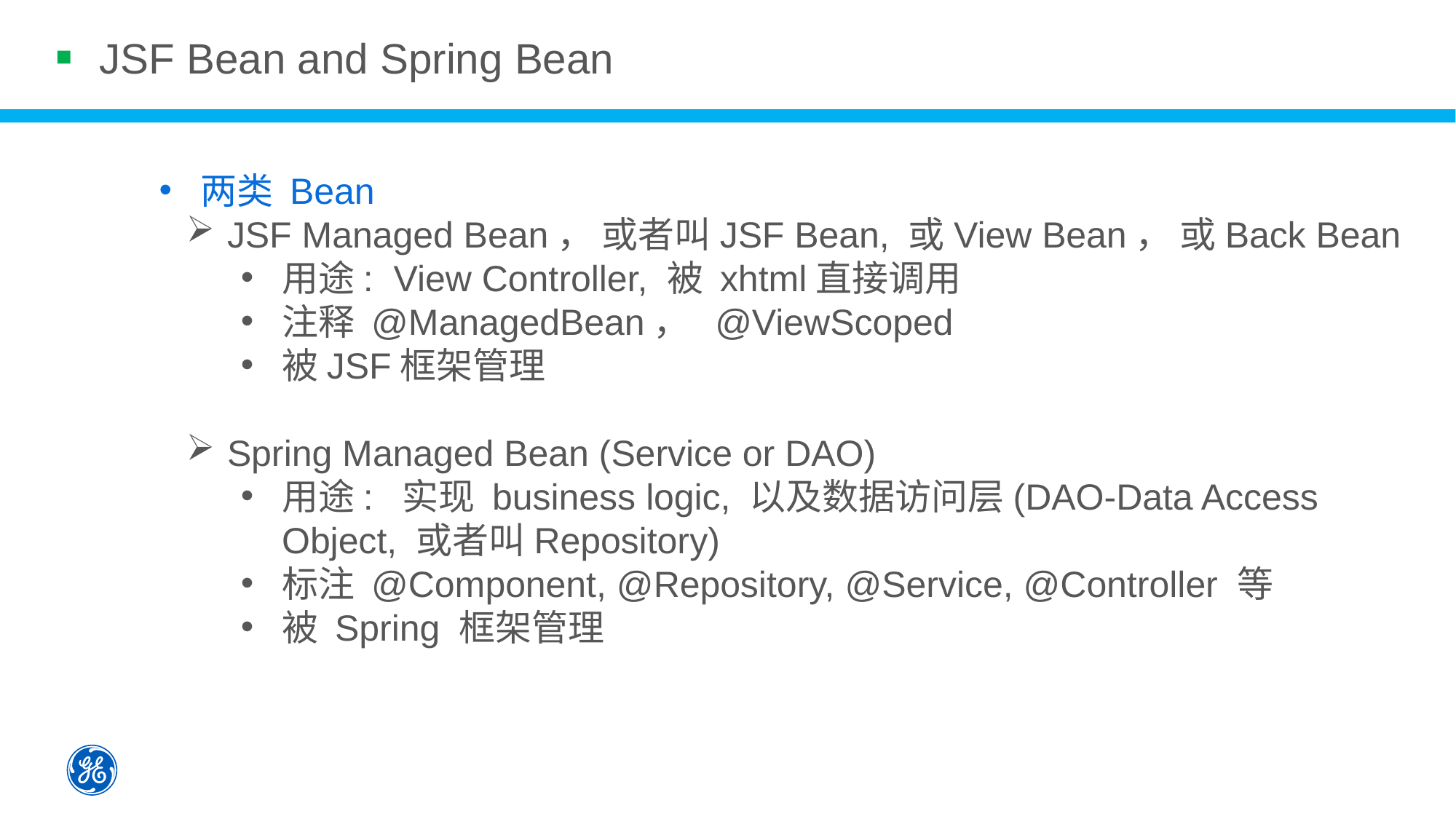

JSF Bean and Spring Bean

两类 Bean
JSF Managed Bean， 或者叫JSF Bean, 或View Bean， 或Back Bean
用途:  View Controller, 被 xhtml直接调用
注释 @ManagedBean，  @ViewScoped
被JSF框架管理

Spring Managed Bean (Service or DAO)
用途:  实现 business logic, 以及数据访问层(DAO-Data Access Object, 或者叫Repository)
标注 @Component, @Repository, @Service, @Controller 等
被 Spring 框架管理